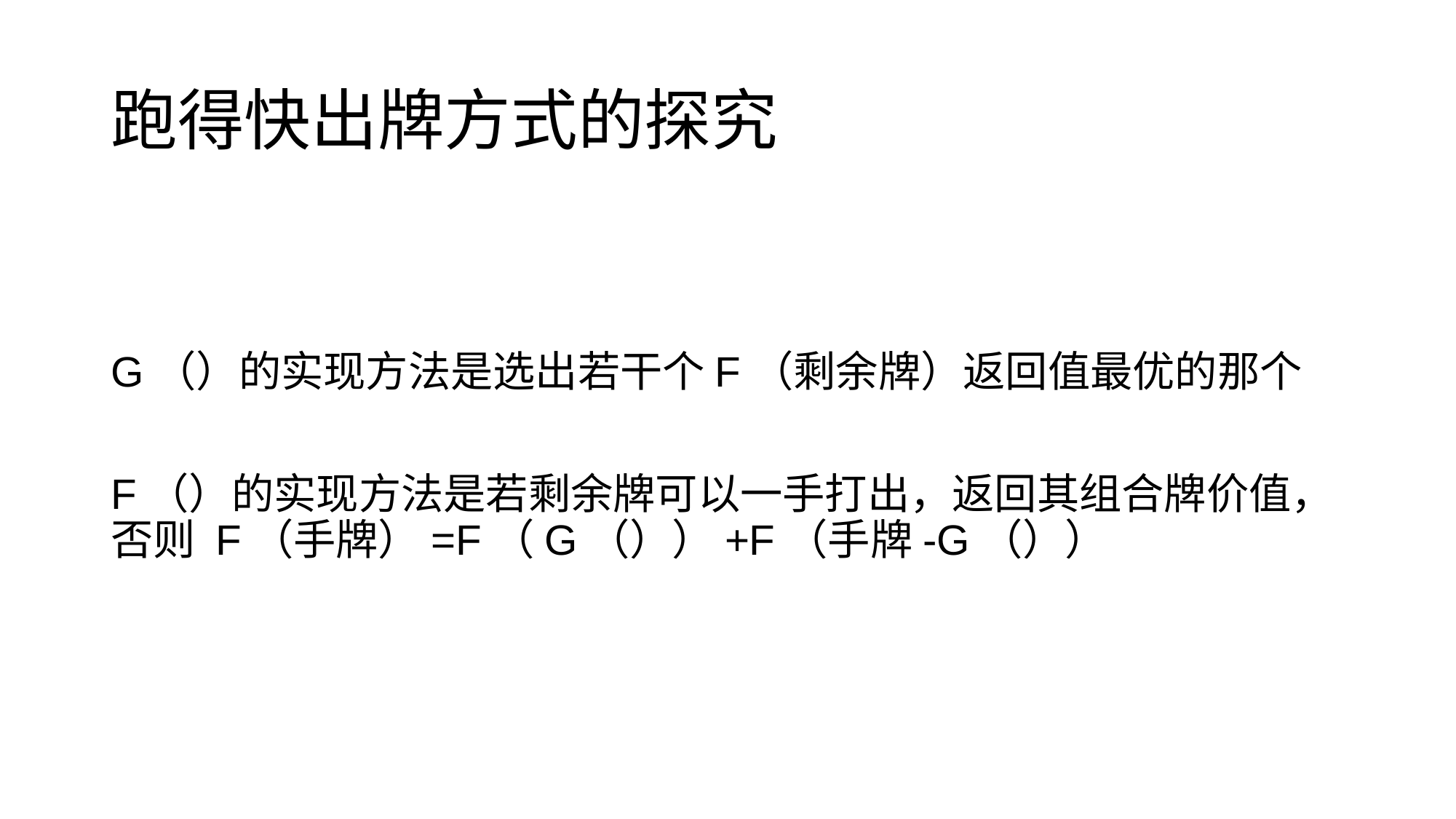

# 跑得快出牌方式的探究

G（）的实现方法是选出若干个F（剩余牌）返回值最优的那个

F（）的实现方法是若剩余牌可以一手打出，返回其组合牌价值，否则 F（手牌）=F（G（））+F（手牌-G（））